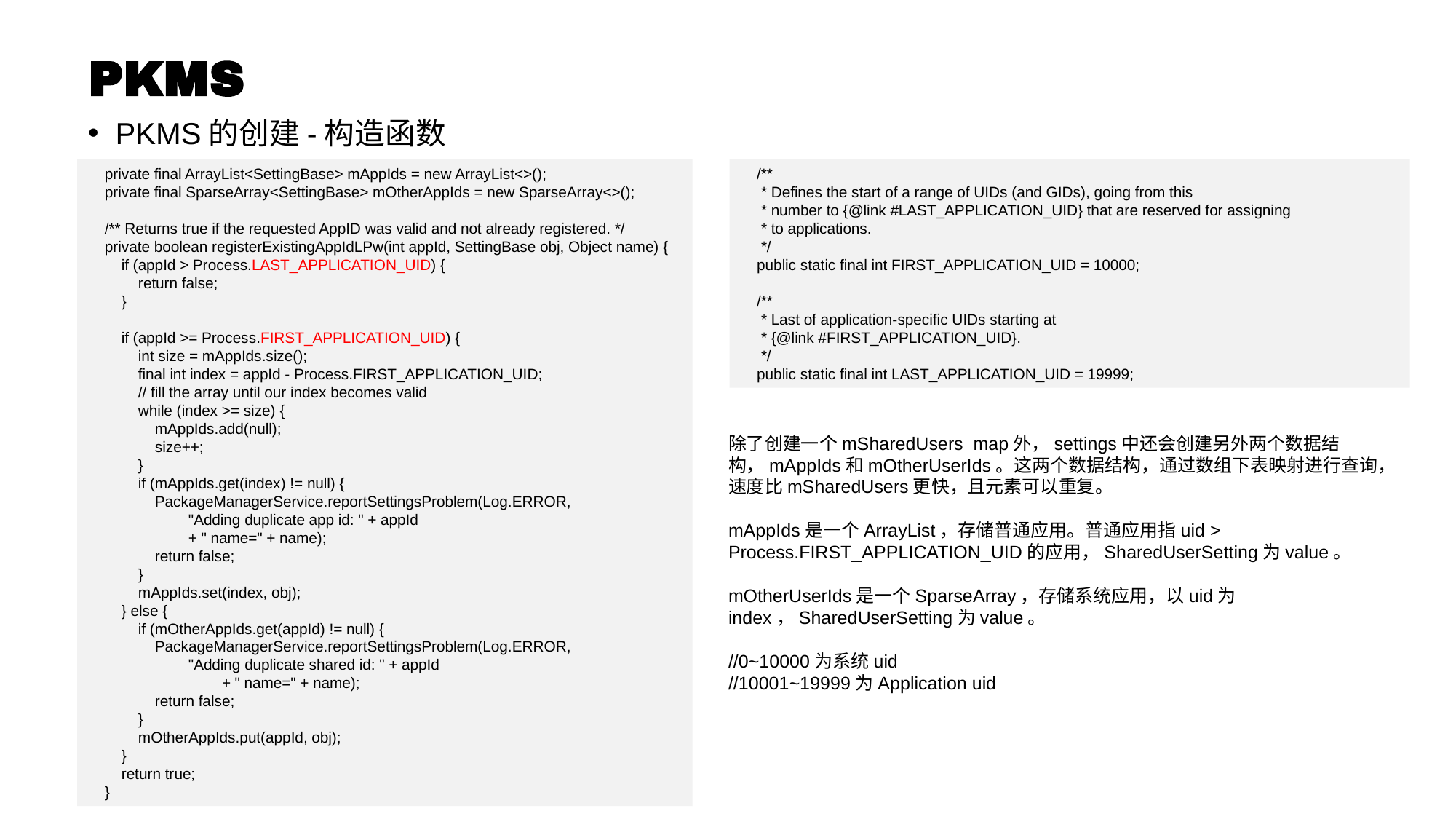

# PKMS
PKMS的创建-构造函数

    private final ArrayList<SettingBase> mAppIds = new ArrayList<>();
    private final SparseArray<SettingBase> mOtherAppIds = new SparseArray<>();

    /** Returns true if the requested AppID was valid and not already registered. */
    private boolean registerExistingAppIdLPw(int appId, SettingBase obj, Object name) {
        if (appId > Process.LAST_APPLICATION_UID) {
            return false;
        }

        if (appId >= Process.FIRST_APPLICATION_UID) {
            int size = mAppIds.size();
            final int index = appId - Process.FIRST_APPLICATION_UID;
            // fill the array until our index becomes valid
            while (index >= size) {
                mAppIds.add(null);
                size++;
            }
            if (mAppIds.get(index) != null) {
                PackageManagerService.reportSettingsProblem(Log.ERROR,
                        "Adding duplicate app id: " + appId
                        + " name=" + name);
                return false;
            }
            mAppIds.set(index, obj);
        } else {
            if (mOtherAppIds.get(appId) != null) {
                PackageManagerService.reportSettingsProblem(Log.ERROR,
                        "Adding duplicate shared id: " + appId
                                + " name=" + name);
                return false;
            }
            mOtherAppIds.put(appId, obj);
        }
        return true;
    }
    /**
     * Defines the start of a range of UIDs (and GIDs), going from this
     * number to {@link #LAST_APPLICATION_UID} that are reserved for assigning
     * to applications.
     */
    public static final int FIRST_APPLICATION_UID = 10000;

    /**
     * Last of application-specific UIDs starting at
     * {@link #FIRST_APPLICATION_UID}.
     */
    public static final int LAST_APPLICATION_UID = 19999;
除了创建一个mSharedUsers  map外，settings中还会创建另外两个数据结构，mAppIds和mOtherUserIds。这两个数据结构，通过数组下表映射进行查询，速度比mSharedUsers更快，且元素可以重复。

mAppIds是一个ArrayList，存储普通应用。普通应用指uid > Process.FIRST_APPLICATION_UID的应用，SharedUserSetting为value。

mOtherUserIds是一个SparseArray，存储系统应用，以uid为index，SharedUserSetting为value。

//0~10000为系统uid
//10001~19999为Application uid